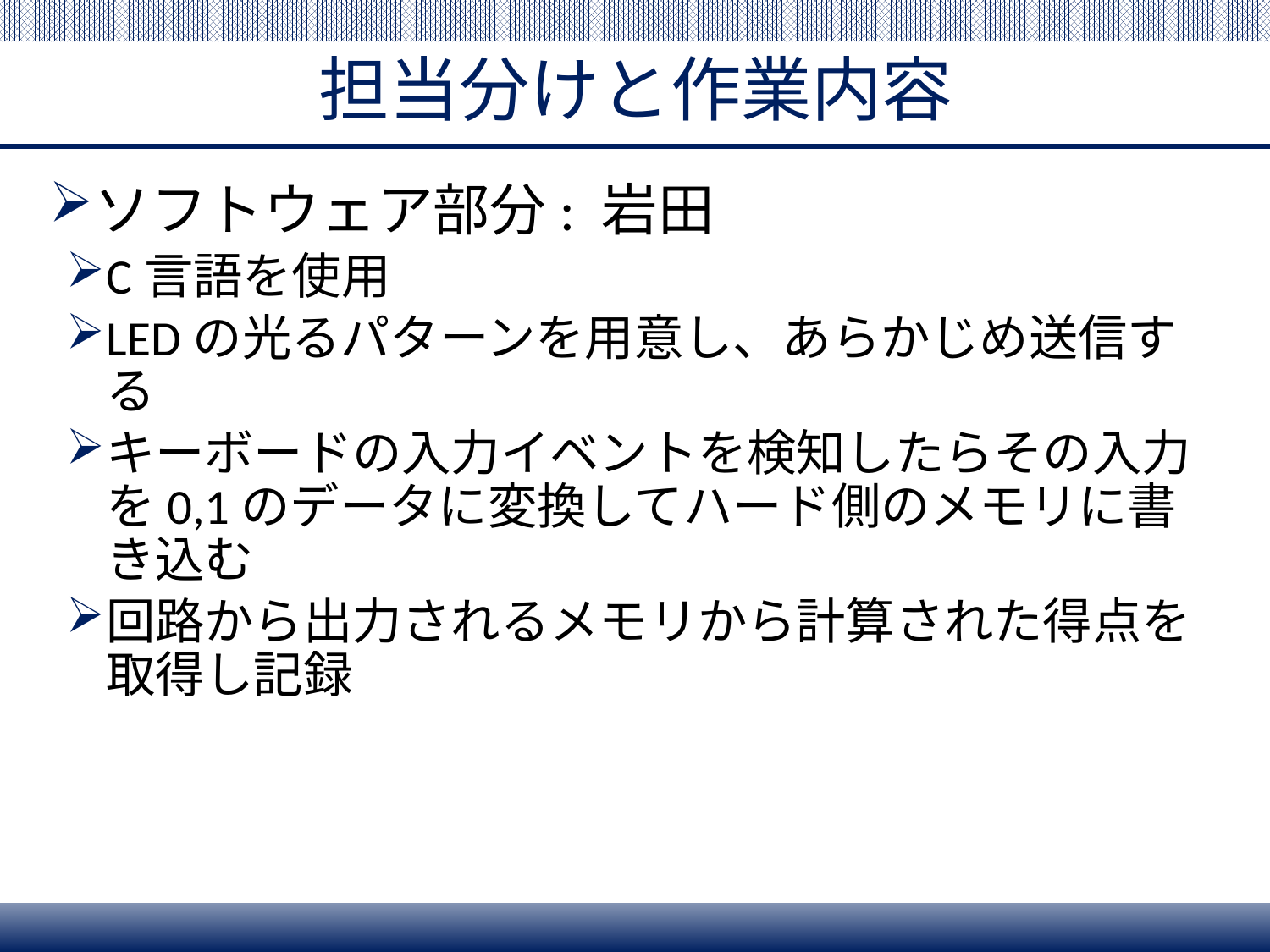

# 担当分けと作業内容
ソフトウェア部分: 岩田
C言語を使用
LEDの光るパターンを用意し、あらかじめ送信する
キーボードの入力イベントを検知したらその入力を0,1のデータに変換してハード側のメモリに書き込む
回路から出力されるメモリから計算された得点を取得し記録